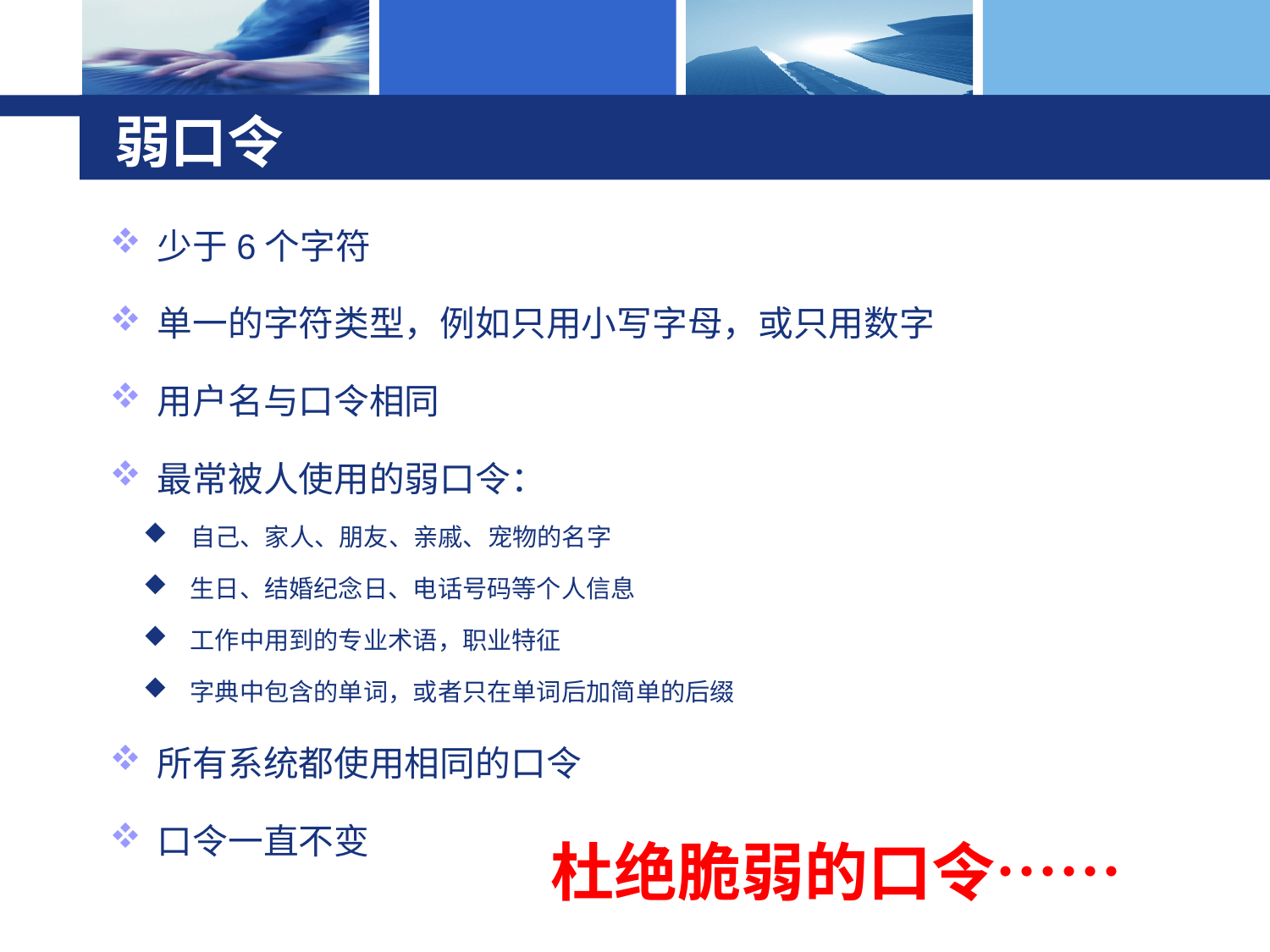

# 弱口令
少于6个字符
单一的字符类型，例如只用小写字母，或只用数字
用户名与口令相同
最常被人使用的弱口令：
  自己、家人、朋友、亲戚、宠物的名字
  生日、结婚纪念日、电话号码等个人信息
  工作中用到的专业术语，职业特征
  字典中包含的单词，或者只在单词后加简单的后缀
所有系统都使用相同的口令
口令一直不变

杜绝脆弱的口令……